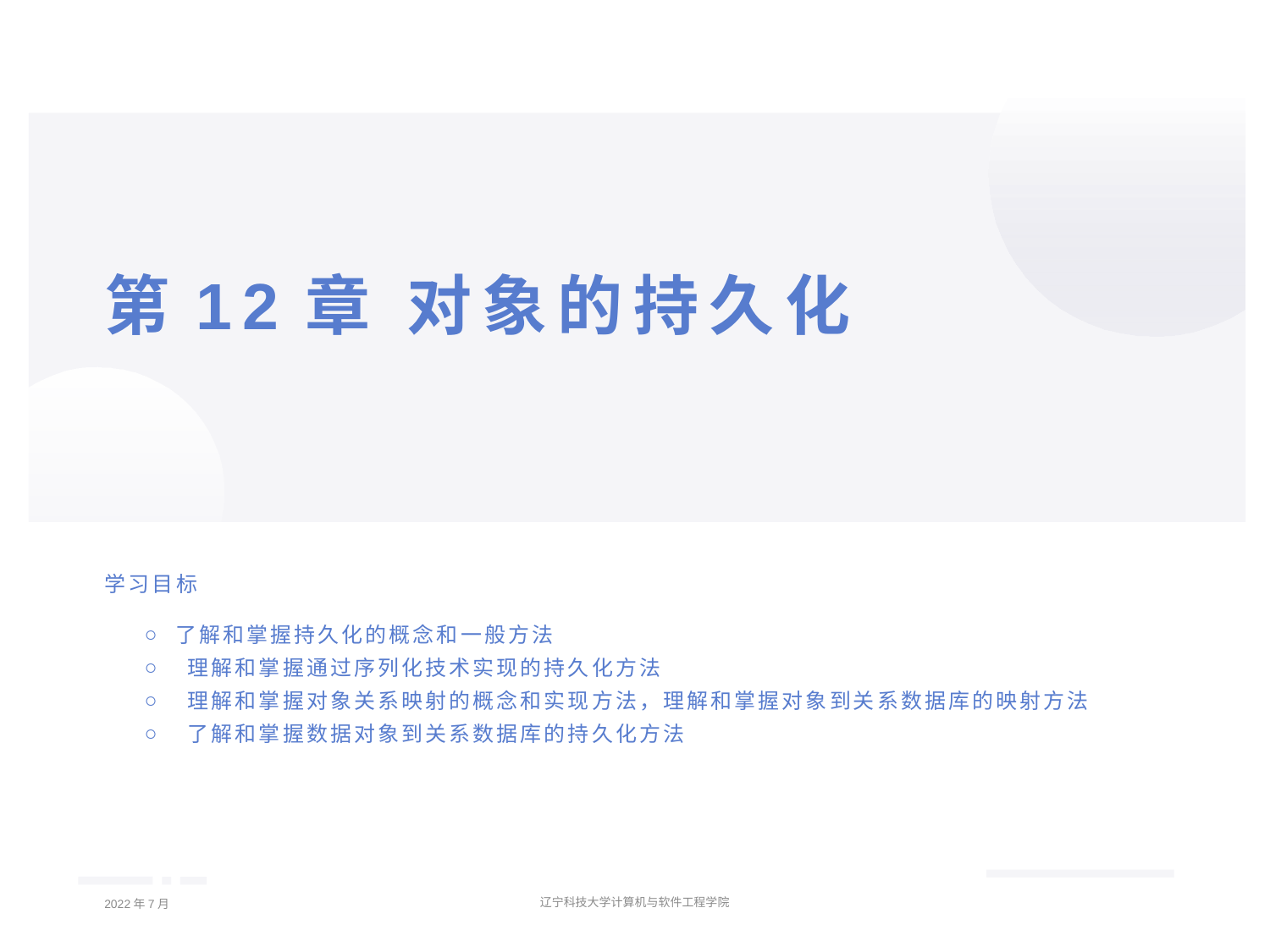

# 第12章 对象的持久化
学习目标
了解和掌握持久化的概念和一般方法
 理解和掌握通过序列化技术实现的持久化方法
 理解和掌握对象关系映射的概念和实现方法，理解和掌握对象到关系数据库的映射方法
 了解和掌握数据对象到关系数据库的持久化方法
2022年7月
辽宁科技大学计算机与软件工程学院
1